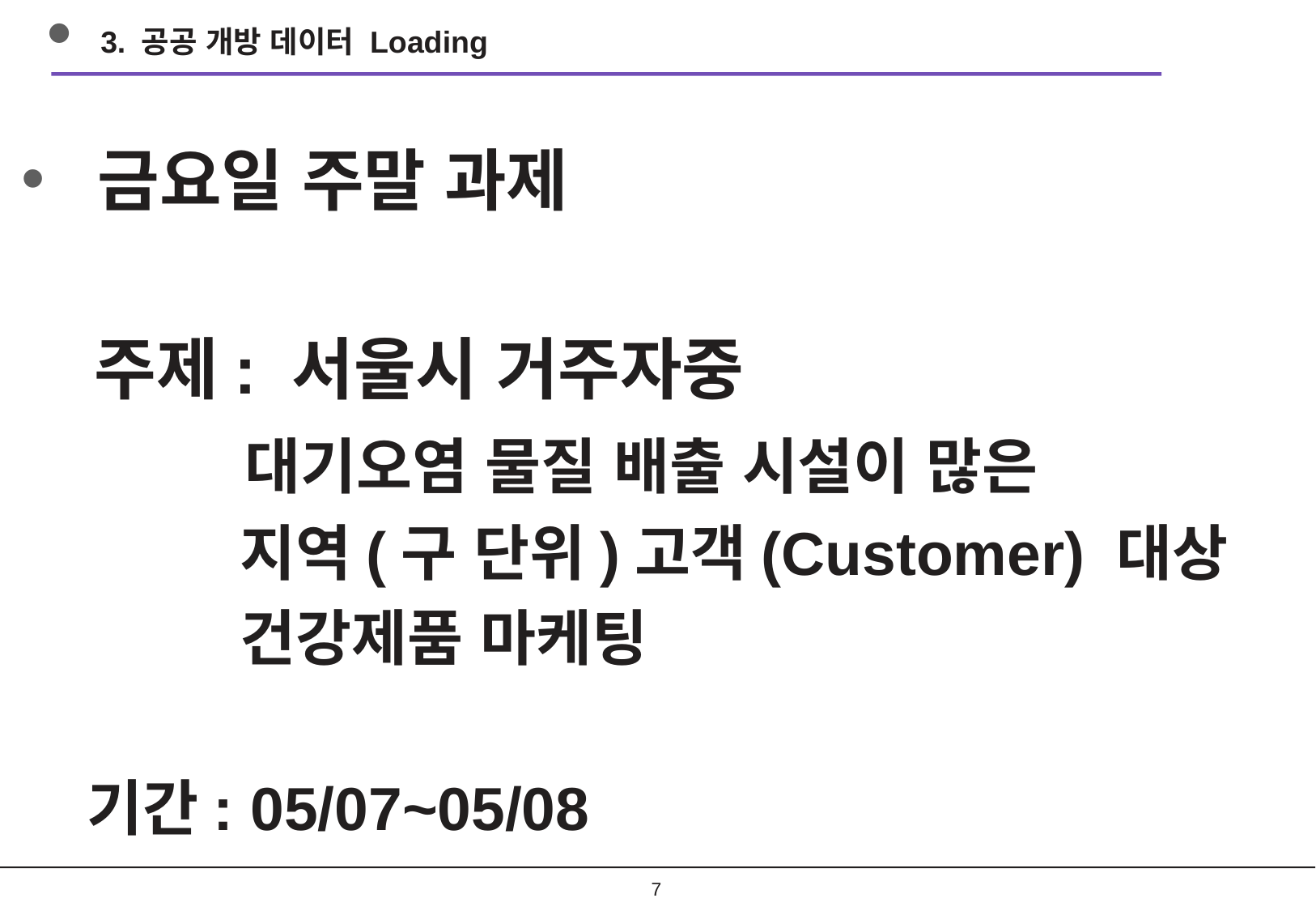

3. 공공 개방 데이터 Loading
금요일 주말 과제

   주제: 서울시 거주자중
           대기오염 물질 배출 시설이 많은
            지역(구 단위)고객(Customer) 대상
            건강제품 마케팅

   기간: 05/07~05/08

7